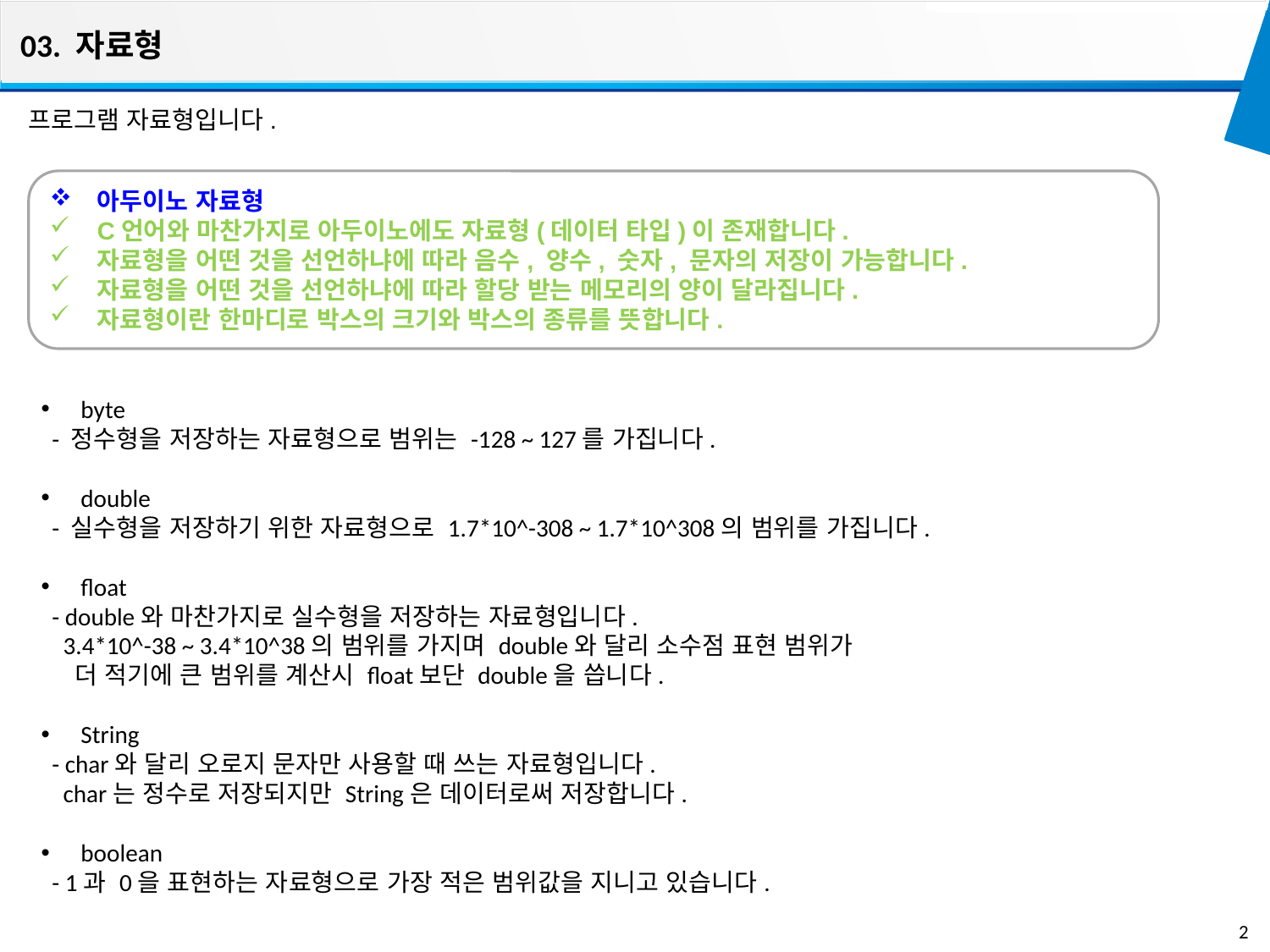

03. 자료형

프로그램 자료형입니다.
아두이노 자료형
C언어와 마찬가지로 아두이노에도 자료형(데이터 타입)이 존재합니다.
자료형을 어떤 것을 선언하냐에 따라 음수, 양수, 숫자, 문자의 저장이 가능합니다.
자료형을 어떤 것을 선언하냐에 따라 할당 받는 메모리의 양이 달라집니다.
자료형이란 한마디로 박스의 크기와 박스의 종류를 뜻합니다.
byte
  - 정수형을 저장하는 자료형으로 범위는 -128 ~ 127를 가집니다.

double
  - 실수형을 저장하기 위한 자료형으로 1.7*10^-308 ~ 1.7*10^308의 범위를 가집니다.

float
  - double와 마찬가지로 실수형을 저장하는 자료형입니다.
    3.4*10^-38 ~ 3.4*10^38의 범위를 가지며 double와 달리 소수점 표현 범위가
    더 적기에 큰 범위를 계산시 float보단 double을 씁니다.

String
  - char와 달리 오로지 문자만 사용할 때 쓰는 자료형입니다.
    char는 정수로 저장되지만 String은 데이터로써 저장합니다.

boolean
  - 1과 0을 표현하는 자료형으로 가장 적은 범위값을 지니고 있습니다.

2